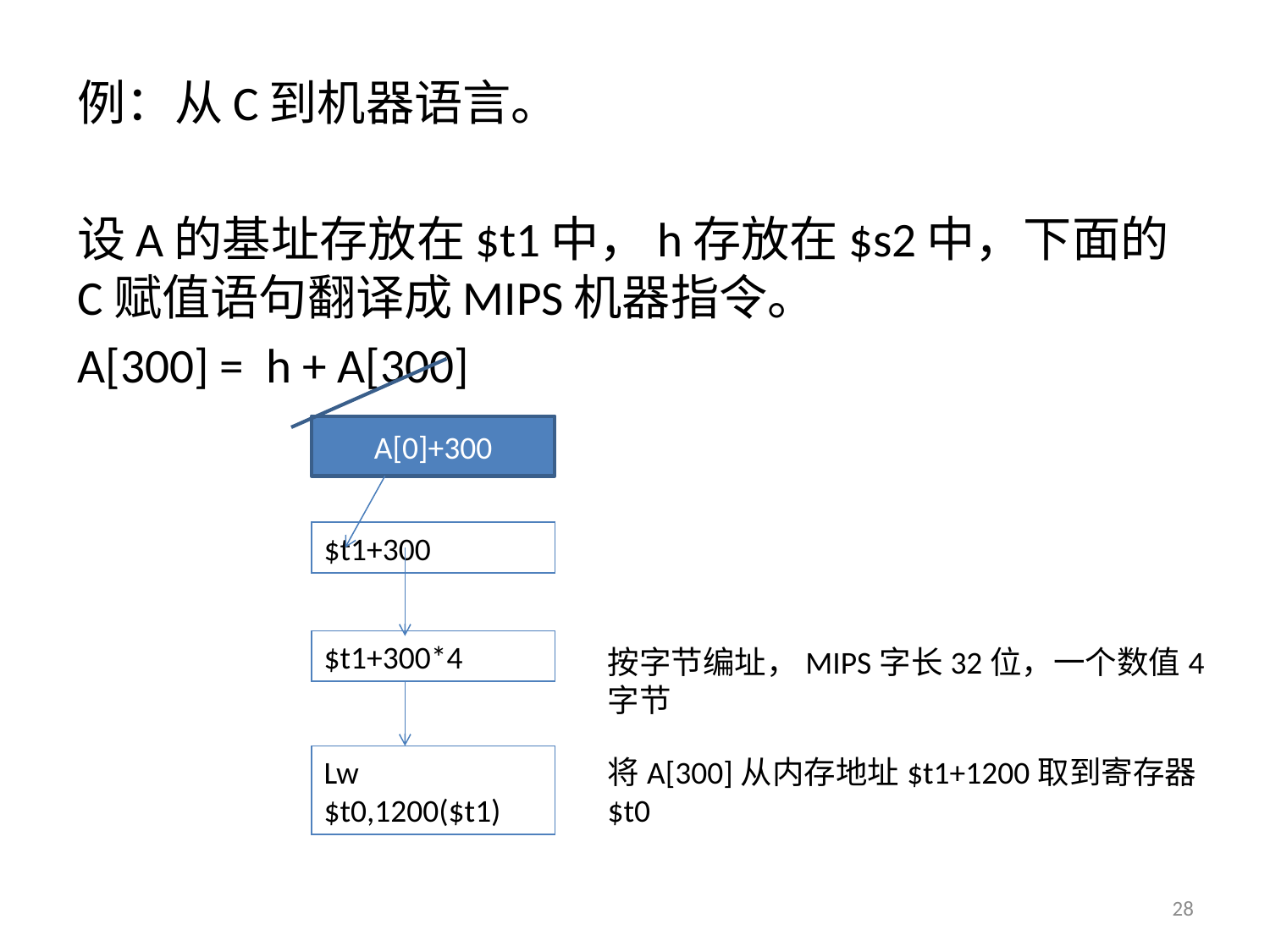

例：从C到机器语言。

设A的基址存放在$t1中，h存放在$s2中，下面的C赋值语句翻译成MIPS机器指令。
A[300] =  h + A[300]
A[0]+300
$t1+300
$t1+300*4
按字节编址，MIPS字长32位，一个数值4字节
Lw $t0,1200($t1)
将A[300]从内存地址$t1+1200取到寄存器$t0
28